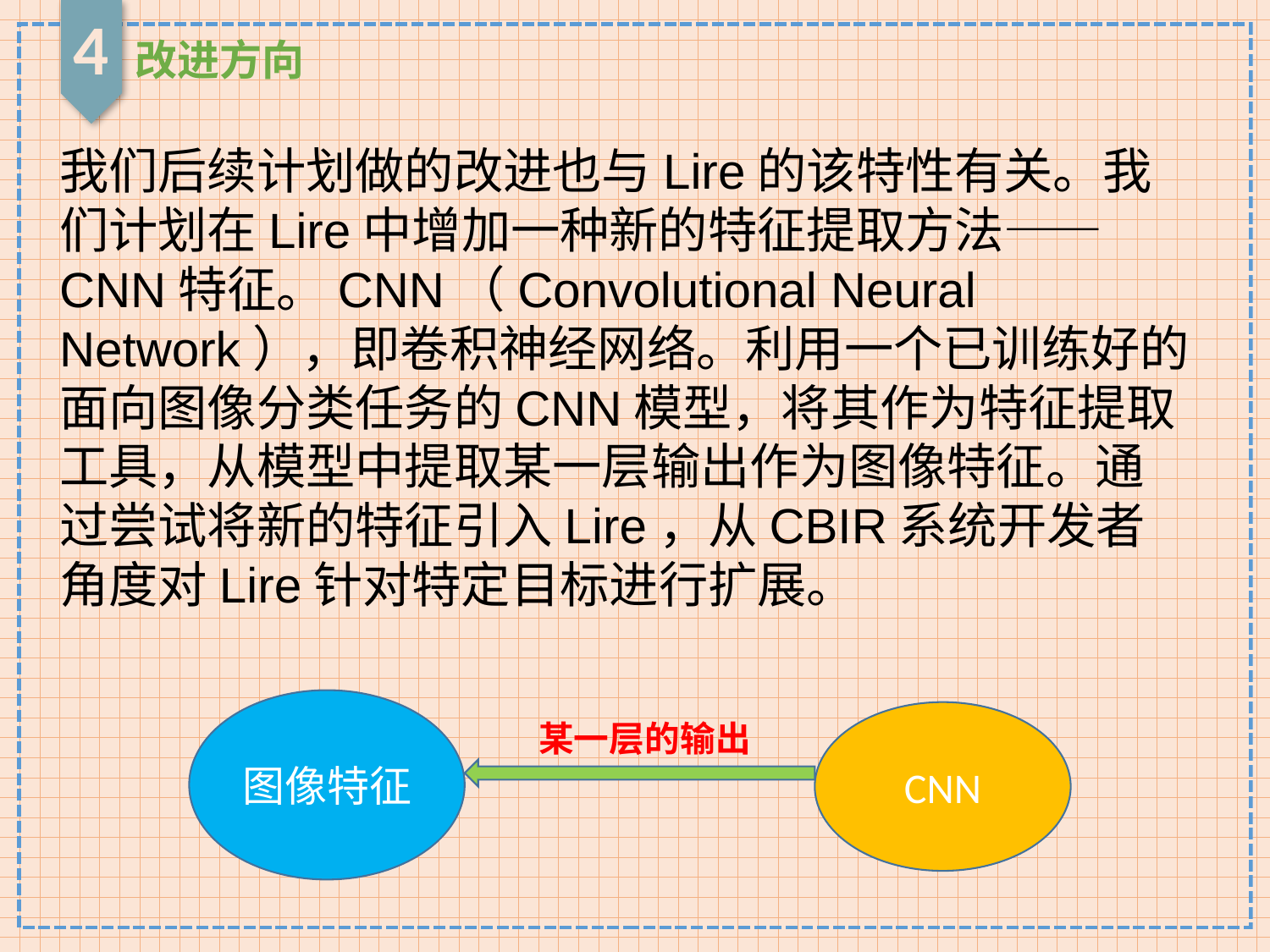

4
改进方向
我们后续计划做的改进也与Lire的该特性有关。我们计划在Lire中增加一种新的特征提取方法——CNN特征。CNN（Convolutional Neural Network），即卷积神经网络。利用一个已训练好的面向图像分类任务的CNN模型，将其作为特征提取工具，从模型中提取某一层输出作为图像特征。通过尝试将新的特征引入Lire，从CBIR系统开发者角度对Lire针对特定目标进行扩展。

图像特征
CNN
某一层的输出